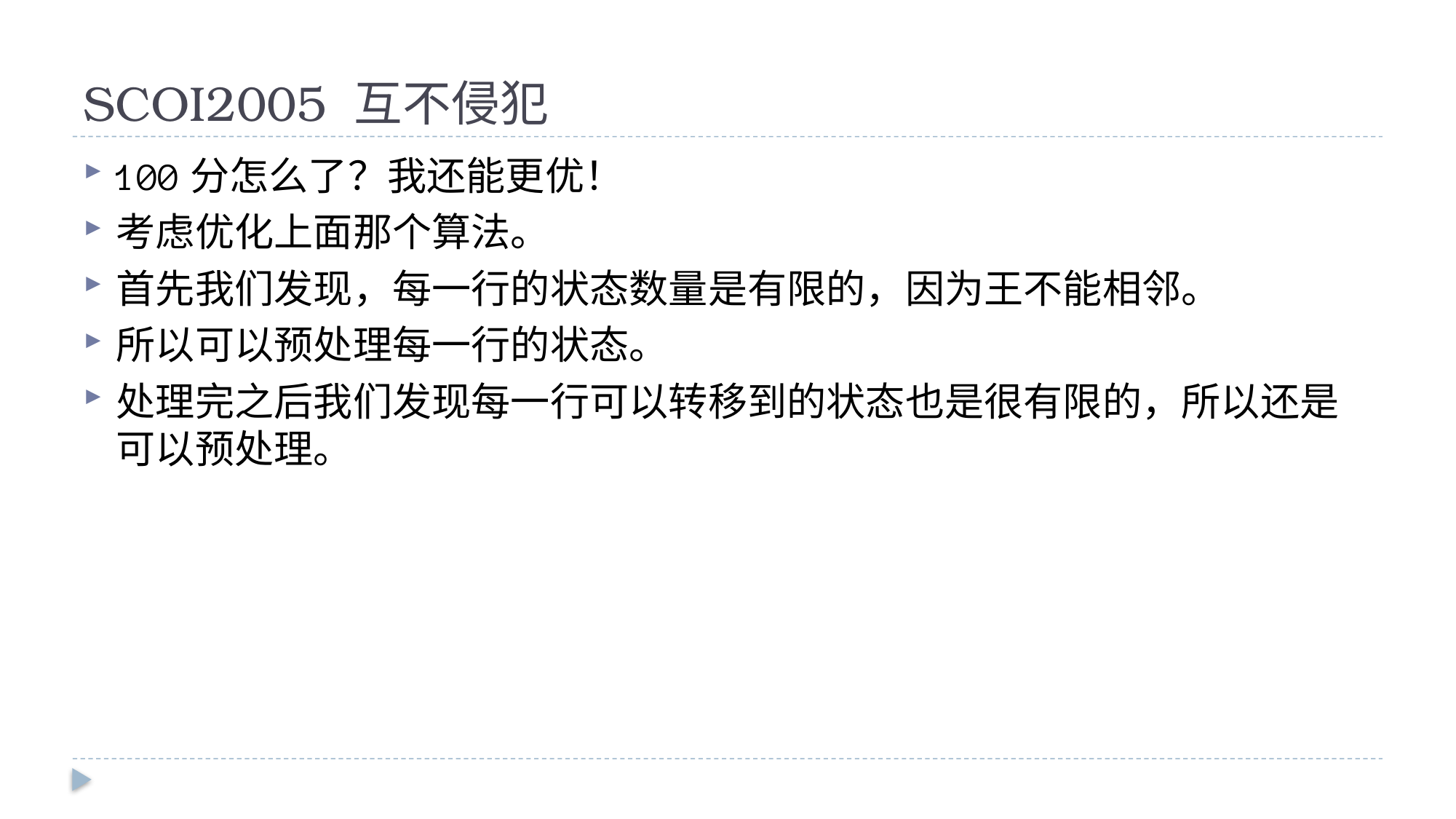

# SCOI2005 互不侵犯
100分怎么了？我还能更优！
考虑优化上面那个算法。
首先我们发现，每一行的状态数量是有限的，因为王不能相邻。
所以可以预处理每一行的状态。
处理完之后我们发现每一行可以转移到的状态也是很有限的，所以还是可以预处理。